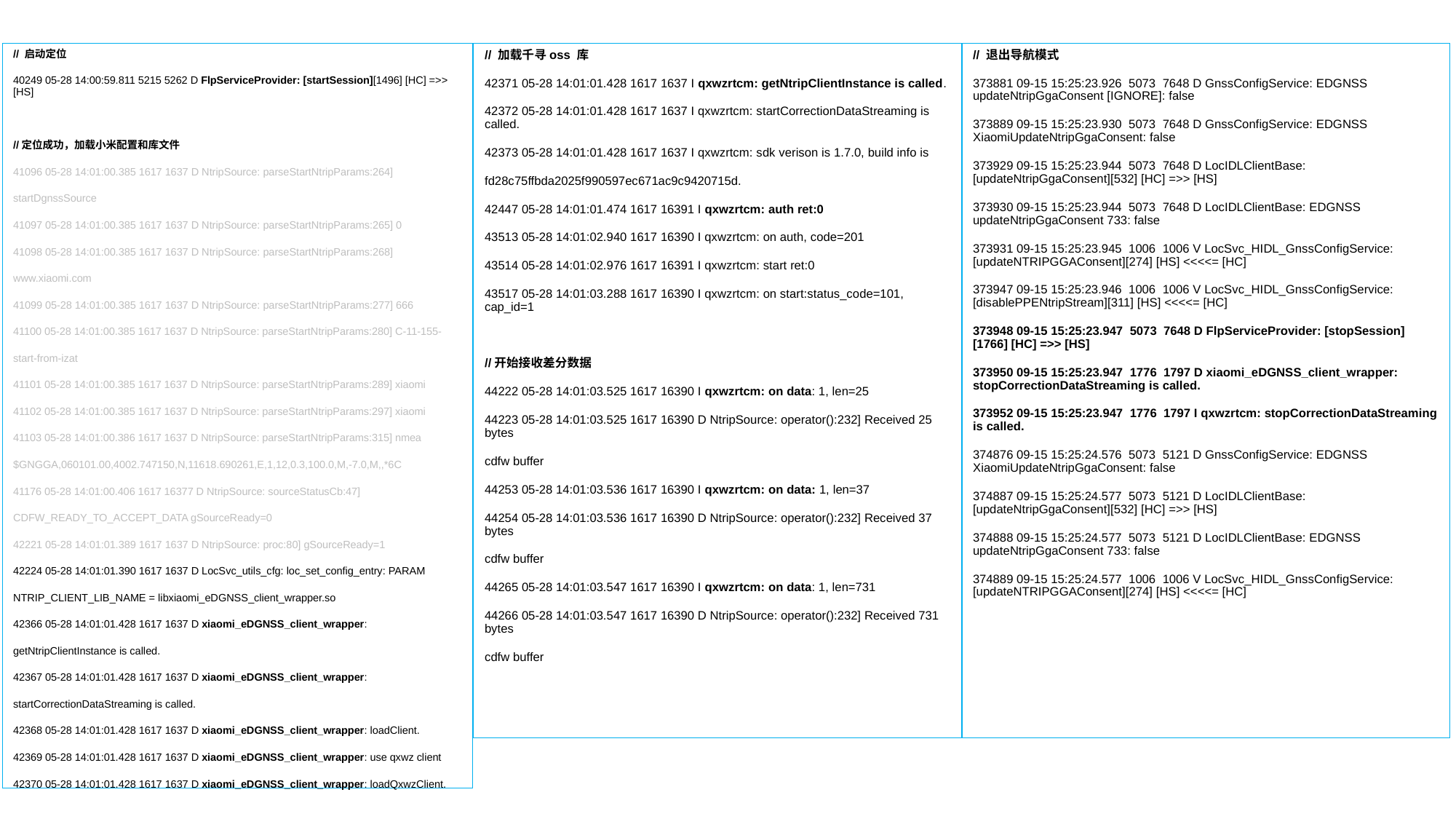

// 启动定位
40249 05-28 14:00:59.811 5215 5262 D FlpServiceProvider: [startSession][1496] [HC] =>> [HS]

//定位成功，加载⼩⽶配置和库⽂件
41096 05-28 14:01:00.385 1617 1637 D NtripSource: parseStartNtripParams:264]
startDgnssSource
41097 05-28 14:01:00.385 1617 1637 D NtripSource: parseStartNtripParams:265] 0
41098 05-28 14:01:00.385 1617 1637 D NtripSource: parseStartNtripParams:268]
www.xiaomi.com
41099 05-28 14:01:00.385 1617 1637 D NtripSource: parseStartNtripParams:277] 666
41100 05-28 14:01:00.385 1617 1637 D NtripSource: parseStartNtripParams:280] C-11-155-
start-from-izat
41101 05-28 14:01:00.385 1617 1637 D NtripSource: parseStartNtripParams:289] xiaomi
41102 05-28 14:01:00.385 1617 1637 D NtripSource: parseStartNtripParams:297] xiaomi
41103 05-28 14:01:00.386 1617 1637 D NtripSource: parseStartNtripParams:315] nmea
$GNGGA,060101.00,4002.747150,N,11618.690261,E,1,12,0.3,100.0,M,-7.0,M,,*6C
41176 05-28 14:01:00.406 1617 16377 D NtripSource: sourceStatusCb:47]
CDFW_READY_TO_ACCEPT_DATA gSourceReady=0
42221 05-28 14:01:01.389 1617 1637 D NtripSource: proc:80] gSourceReady=1
42224 05-28 14:01:01.390 1617 1637 D LocSvc_utils_cfg: loc_set_config_entry: PARAM
NTRIP_CLIENT_LIB_NAME = libxiaomi_eDGNSS_client_wrapper.so
42366 05-28 14:01:01.428 1617 1637 D xiaomi_eDGNSS_client_wrapper:
getNtripClientInstance is called.
42367 05-28 14:01:01.428 1617 1637 D xiaomi_eDGNSS_client_wrapper:
startCorrectionDataStreaming is called.
42368 05-28 14:01:01.428 1617 1637 D xiaomi_eDGNSS_client_wrapper: loadClient.
42369 05-28 14:01:01.428 1617 1637 D xiaomi_eDGNSS_client_wrapper: use qxwz client
42370 05-28 14:01:01.428 1617 1637 D xiaomi_eDGNSS_client_wrapper: loadQxwzClient.
// 加载千寻oss 库
42371 05-28 14:01:01.428 1617 1637 I qxwzrtcm: getNtripClientInstance is called.
42372 05-28 14:01:01.428 1617 1637 I qxwzrtcm: startCorrectionDataStreaming is called.
42373 05-28 14:01:01.428 1617 1637 I qxwzrtcm: sdk verison is 1.7.0, build info is
fd28c75ffbda2025f990597ec671ac9c9420715d.
42447 05-28 14:01:01.474 1617 16391 I qxwzrtcm: auth ret:0
43513 05-28 14:01:02.940 1617 16390 I qxwzrtcm: on auth, code=201
43514 05-28 14:01:02.976 1617 16391 I qxwzrtcm: start ret:0
43517 05-28 14:01:03.288 1617 16390 I qxwzrtcm: on start:status_code=101, cap_id=1

//开始接收差分数据
44222 05-28 14:01:03.525 1617 16390 I qxwzrtcm: on data: 1, len=25
44223 05-28 14:01:03.525 1617 16390 D NtripSource: operator():232] Received 25 bytes
cdfw buffer
44253 05-28 14:01:03.536 1617 16390 I qxwzrtcm: on data: 1, len=37
44254 05-28 14:01:03.536 1617 16390 D NtripSource: operator():232] Received 37 bytes
cdfw buffer
44265 05-28 14:01:03.547 1617 16390 I qxwzrtcm: on data: 1, len=731
44266 05-28 14:01:03.547 1617 16390 D NtripSource: operator():232] Received 731 bytes
cdfw buffer
// 退出导航模式
373881 09-15 15:25:23.926  5073  7648 D GnssConfigService: EDGNSS updateNtripGgaConsent [IGNORE]: false
373889 09-15 15:25:23.930  5073  7648 D GnssConfigService: EDGNSS XiaomiUpdateNtripGgaConsent: false
373929 09-15 15:25:23.944  5073  7648 D LocIDLClientBase: [updateNtripGgaConsent][532] [HC] =>> [HS]
373930 09-15 15:25:23.944  5073  7648 D LocIDLClientBase: EDGNSS updateNtripGgaConsent 733: false
373931 09-15 15:25:23.945  1006  1006 V LocSvc_HIDL_GnssConfigService: [updateNTRIPGGAConsent][274] [HS] <<<<= [HC]
373947 09-15 15:25:23.946  1006  1006 V LocSvc_HIDL_GnssConfigService: [disablePPENtripStream][311] [HS] <<<<= [HC]
373948 09-15 15:25:23.947  5073  7648 D FlpServiceProvider: [stopSession][1766] [HC] =>> [HS]
373950 09-15 15:25:23.947  1776  1797 D xiaomi_eDGNSS_client_wrapper:  stopCorrectionDataStreaming is called.
373952 09-15 15:25:23.947  1776  1797 I qxwzrtcm: stopCorrectionDataStreaming is called.
374876 09-15 15:25:24.576  5073  5121 D GnssConfigService: EDGNSS XiaomiUpdateNtripGgaConsent: false
374887 09-15 15:25:24.577  5073  5121 D LocIDLClientBase: [updateNtripGgaConsent][532] [HC] =>> [HS]
374888 09-15 15:25:24.577  5073  5121 D LocIDLClientBase: EDGNSS updateNtripGgaConsent 733: false
374889 09-15 15:25:24.577  1006  1006 V LocSvc_HIDL_GnssConfigService: [updateNTRIPGGAConsent][274] [HS] <<<<= [HC]